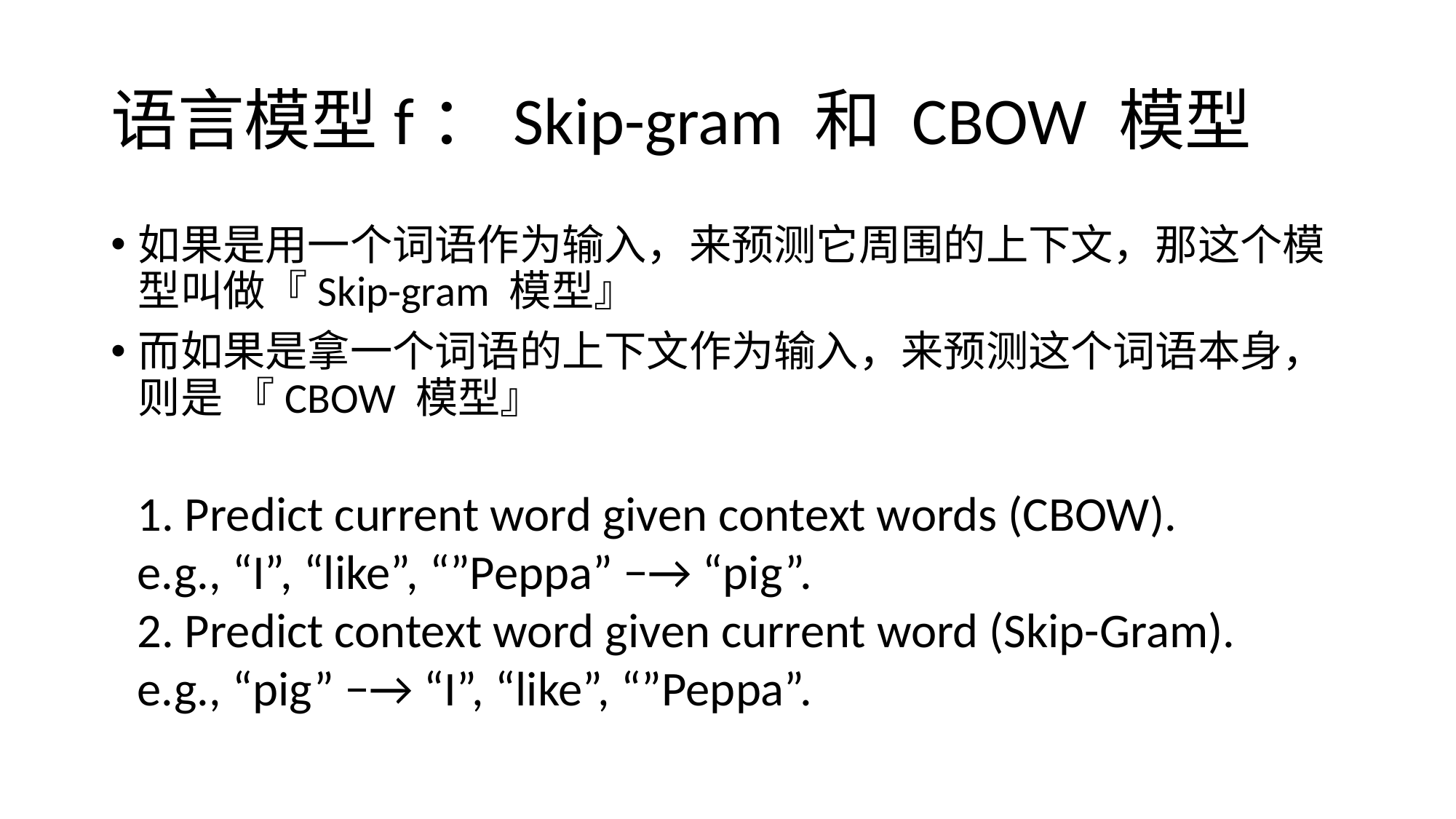

# 语言模型f：Skip-gram 和 CBOW 模型
如果是用一个词语作为输入，来预测它周围的上下文，那这个模型叫做『Skip-gram 模型』
而如果是拿一个词语的上下文作为输入，来预测这个词语本身，则是 『CBOW 模型』

1. Predict current word given context words (CBOW).
e.g., “I”, “like”, “”Peppa” −→ “pig”.
2. Predict context word given current word (Skip-Gram).
e.g., “pig” −→ “I”, “like”, “”Peppa”.